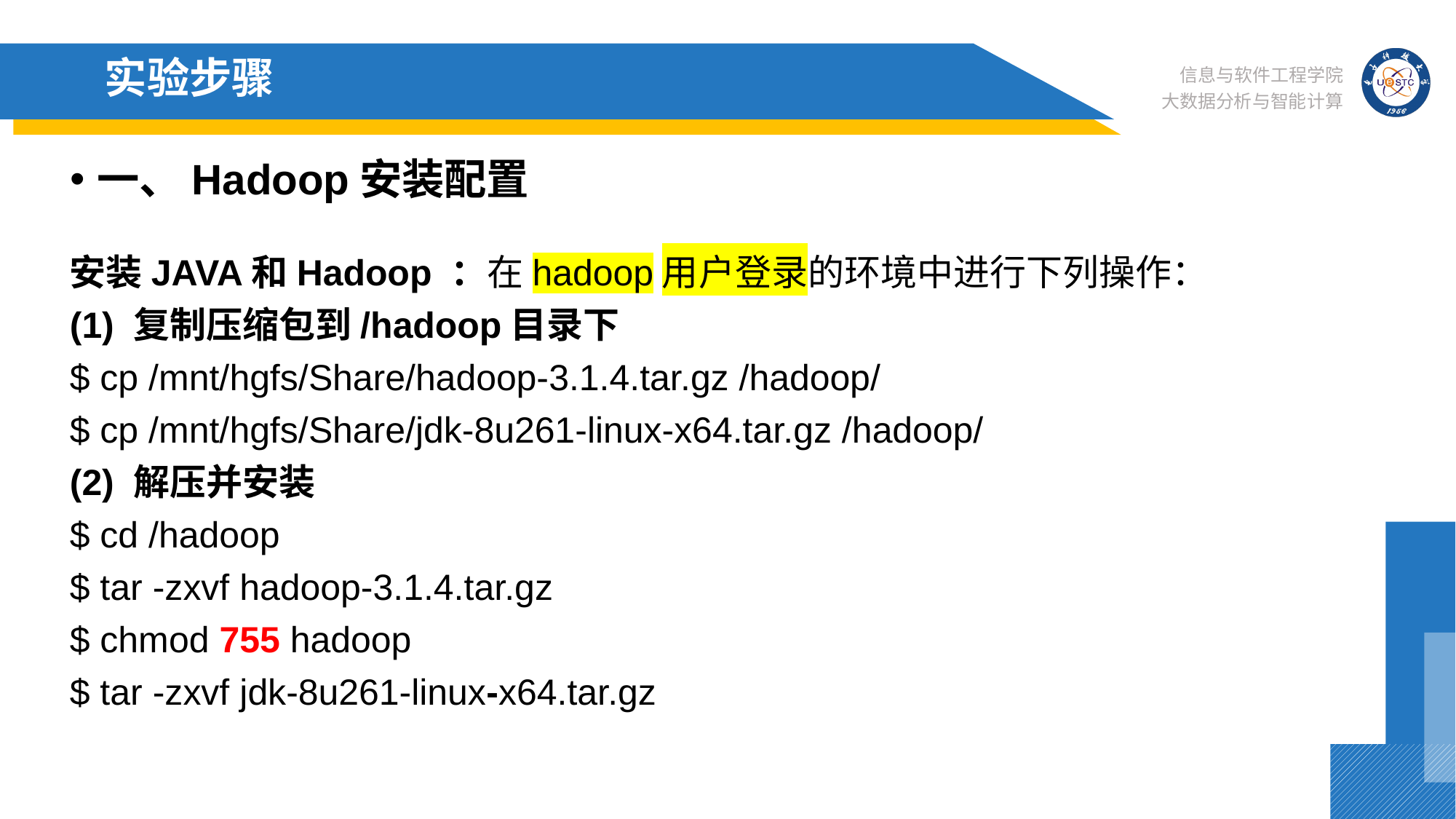

# 实验步骤
一、Hadoop安装配置

安装JAVA和Hadoop ：在hadoop用户登录的环境中进行下列操作：
(1) 复制压缩包到/hadoop目录下
$ cp /mnt/hgfs/Share/hadoop-3.1.4.tar.gz /hadoop/
$ cp /mnt/hgfs/Share/jdk-8u261-linux-x64.tar.gz /hadoop/
(2) 解压并安装
$ cd /hadoop
$ tar -zxvf hadoop-3.1.4.tar.gz
$ chmod 755 hadoop
$ tar -zxvf jdk-8u261-linux-x64.tar.gz